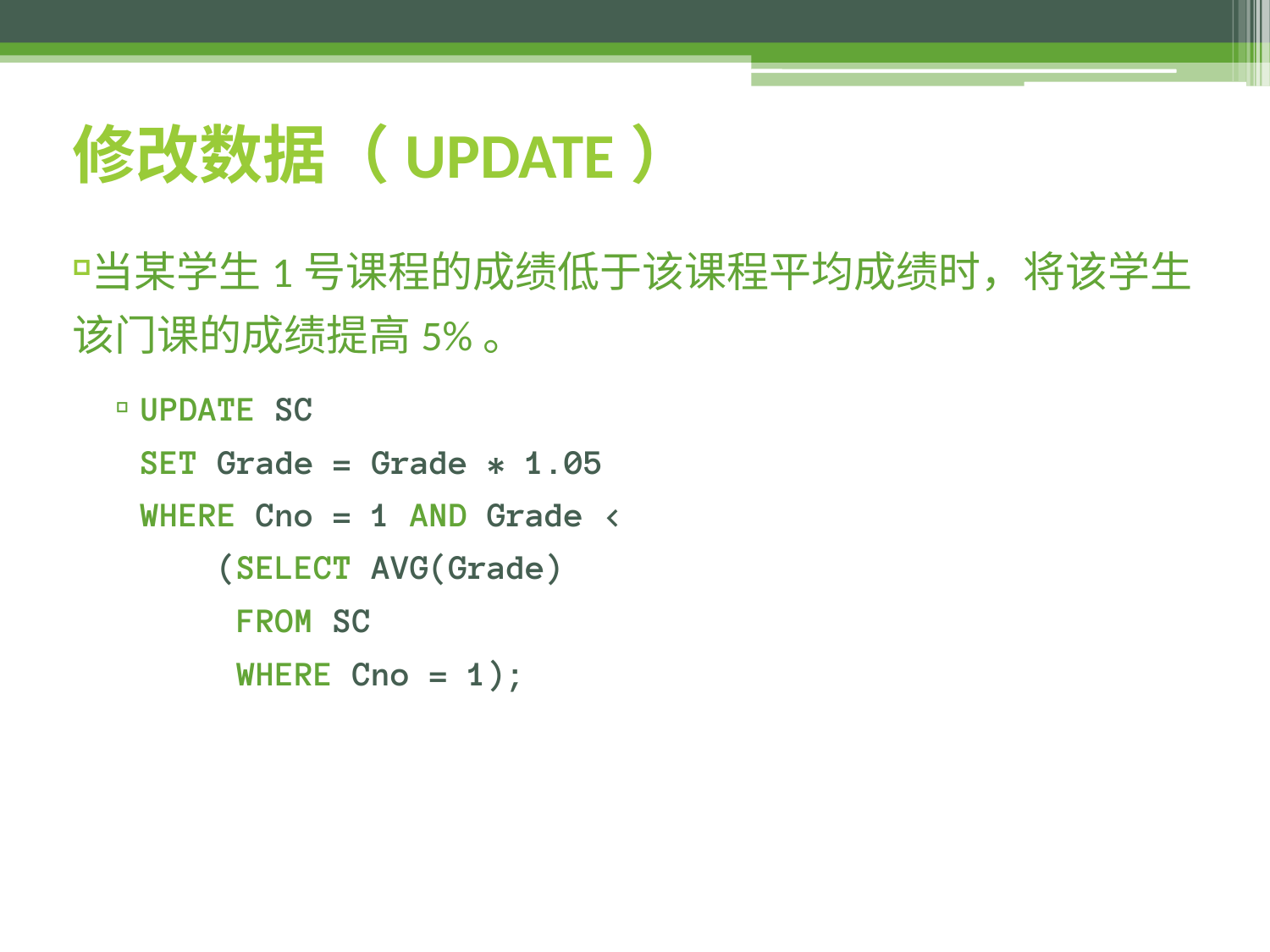

# 修改数据（UPDATE）
当某学生1号课程的成绩低于该课程平均成绩时，将该学生该门课的成绩提高5%。
UPDATE SC
SET Grade = Grade * 1.05
WHERE Cno = 1 AND Grade <
    (SELECT AVG(Grade)
     FROM SC
     WHERE Cno = 1);